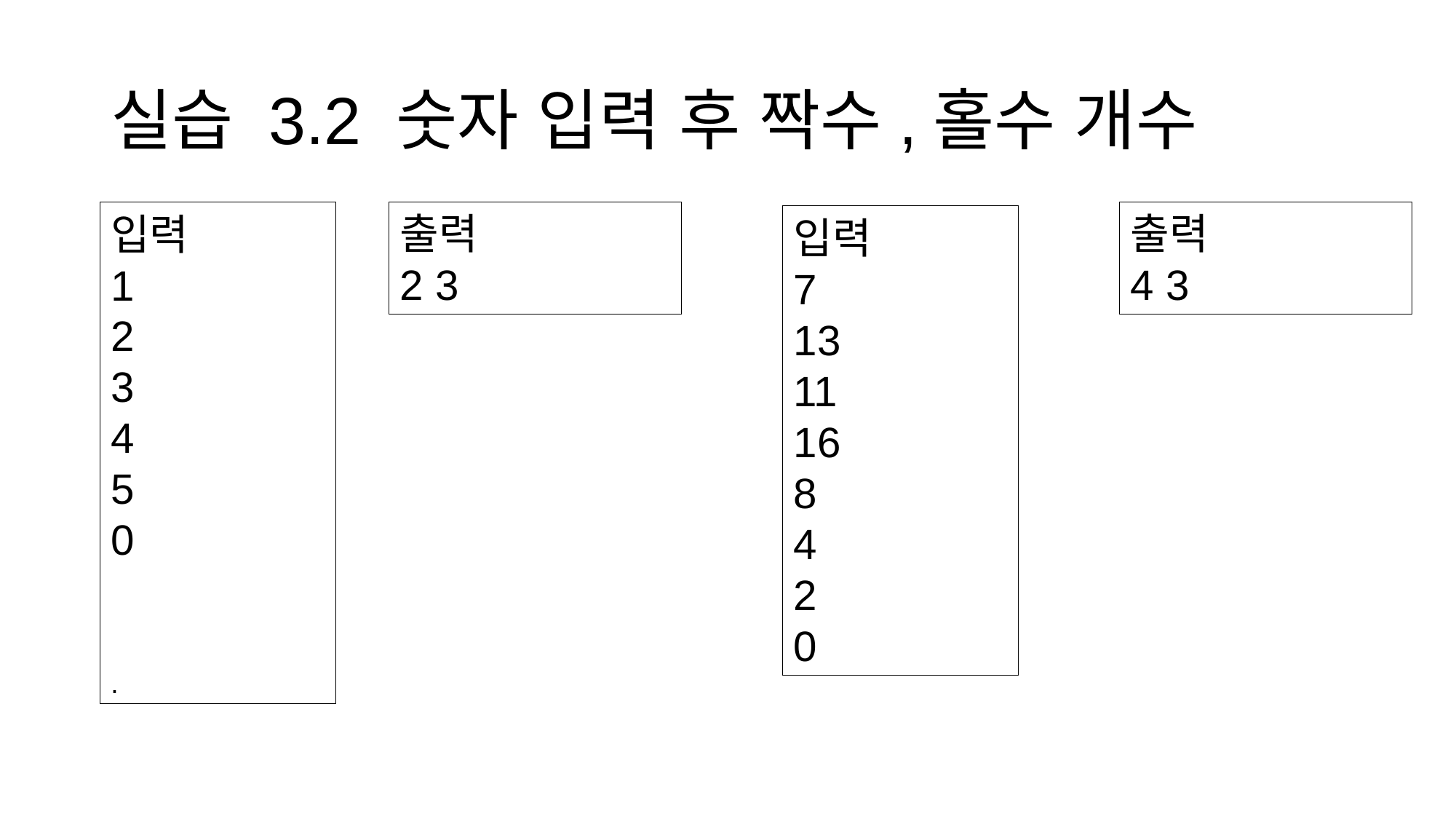

# 실습 3.2 숫자 입력 후 짝수,홀수 개수
입력
1
2
3
4
5
0

.
출력
2 3
출력
4 3
입력
7
13
11
16
8
4
2
0